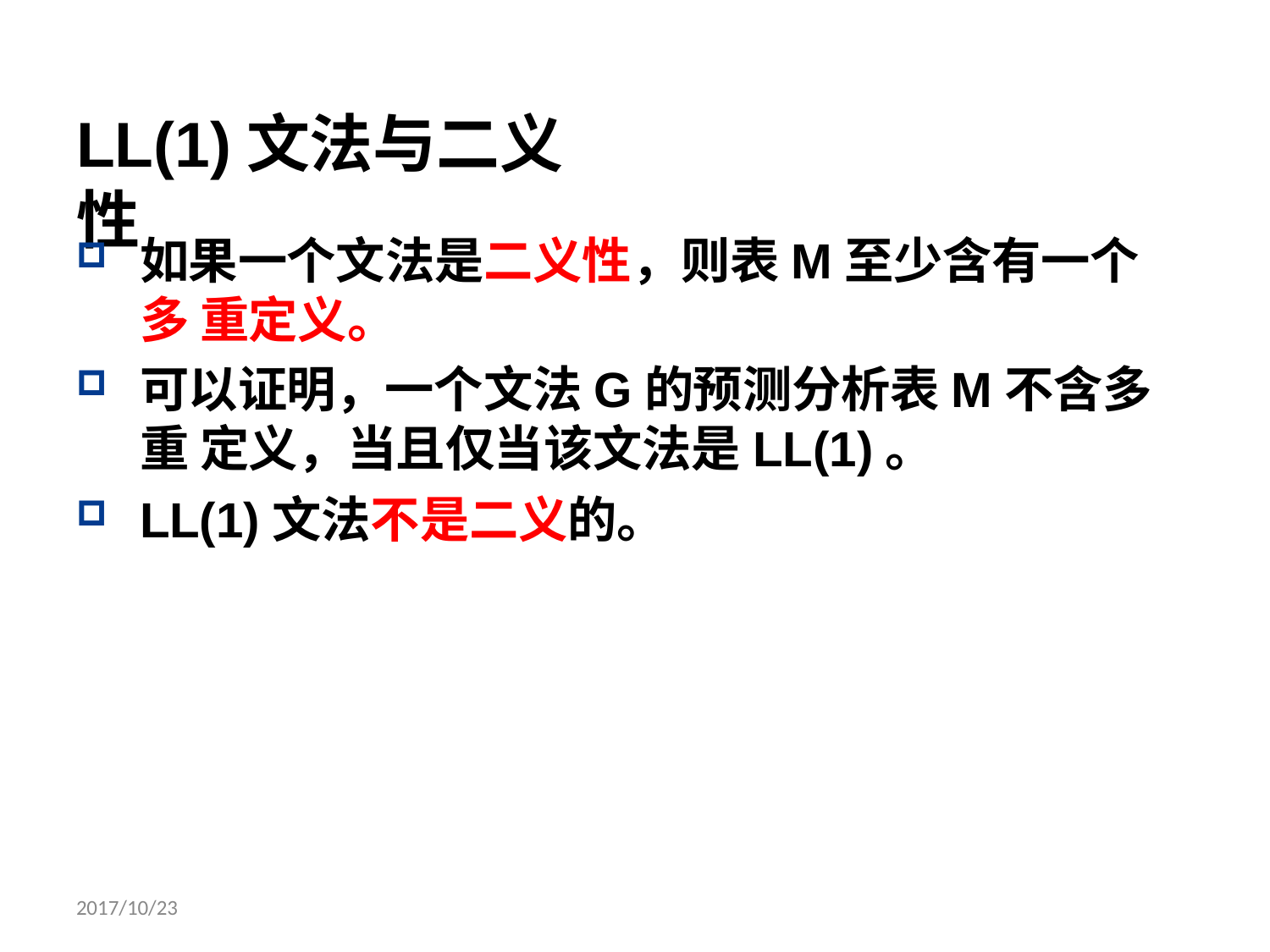

# LL(1)文法与二义性
如果一个文法是二义性，则表M至少含有一个多 重定义。
可以证明，一个文法G的预测分析表M不含多重 定义，当且仅当该文法是LL(1)。
LL(1)文法不是二义的。
2017/10/23
76